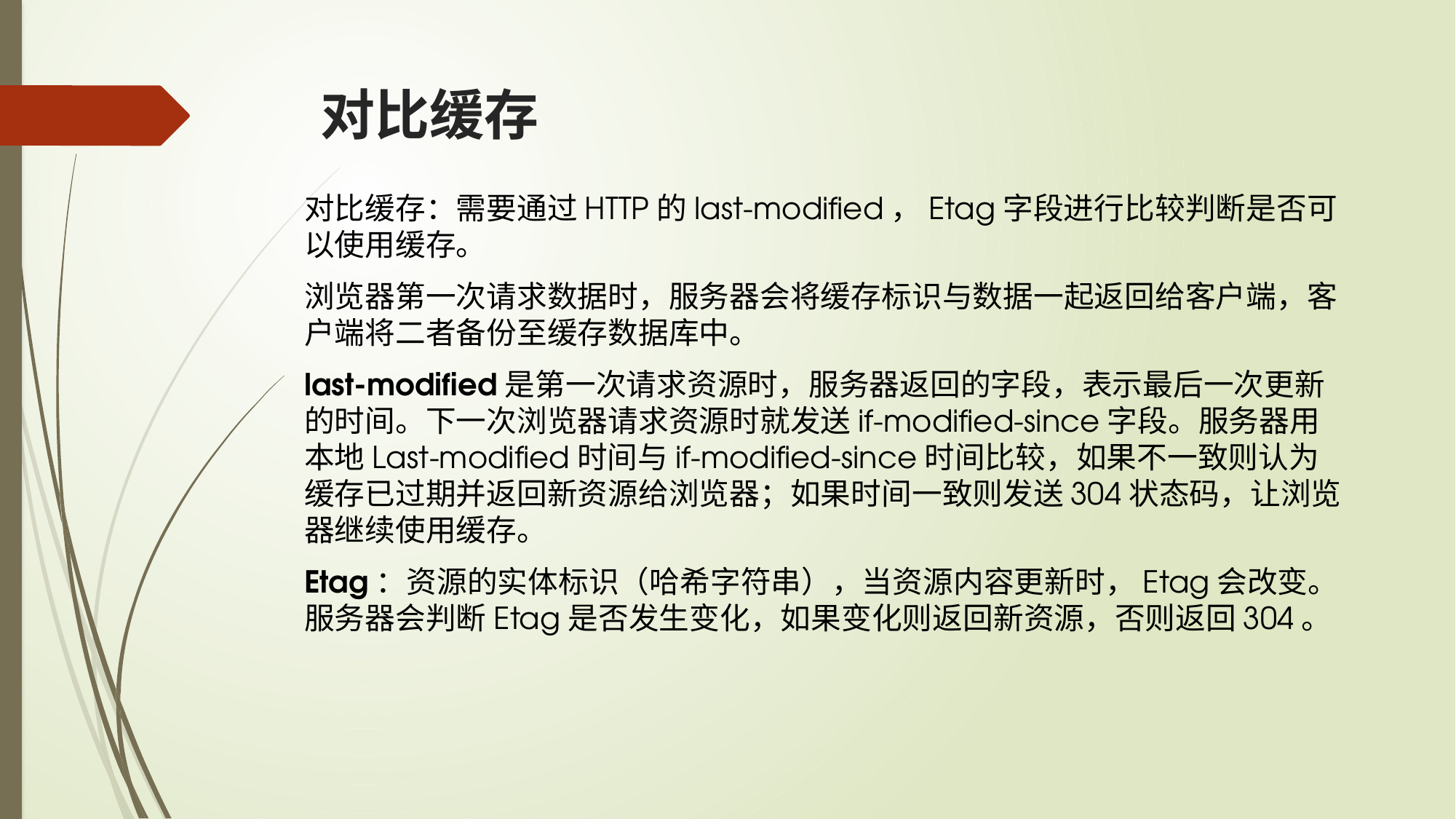

# 对比缓存
对比缓存：需要通过HTTP的last-modified，Etag字段进行比较判断是否可以使用缓存。
浏览器第一次请求数据时，服务器会将缓存标识与数据一起返回给客户端，客户端将二者备份至缓存数据库中。
last-modified是第一次请求资源时，服务器返回的字段，表示最后一次更新的时间。下一次浏览器请求资源时就发送if-modified-since字段。服务器用本地Last-modified时间与if-modified-since时间比较，如果不一致则认为缓存已过期并返回新资源给浏览器；如果时间一致则发送304状态码，让浏览器继续使用缓存。
Etag：资源的实体标识（哈希字符串），当资源内容更新时，Etag会改变。服务器会判断Etag是否发生变化，如果变化则返回新资源，否则返回304。